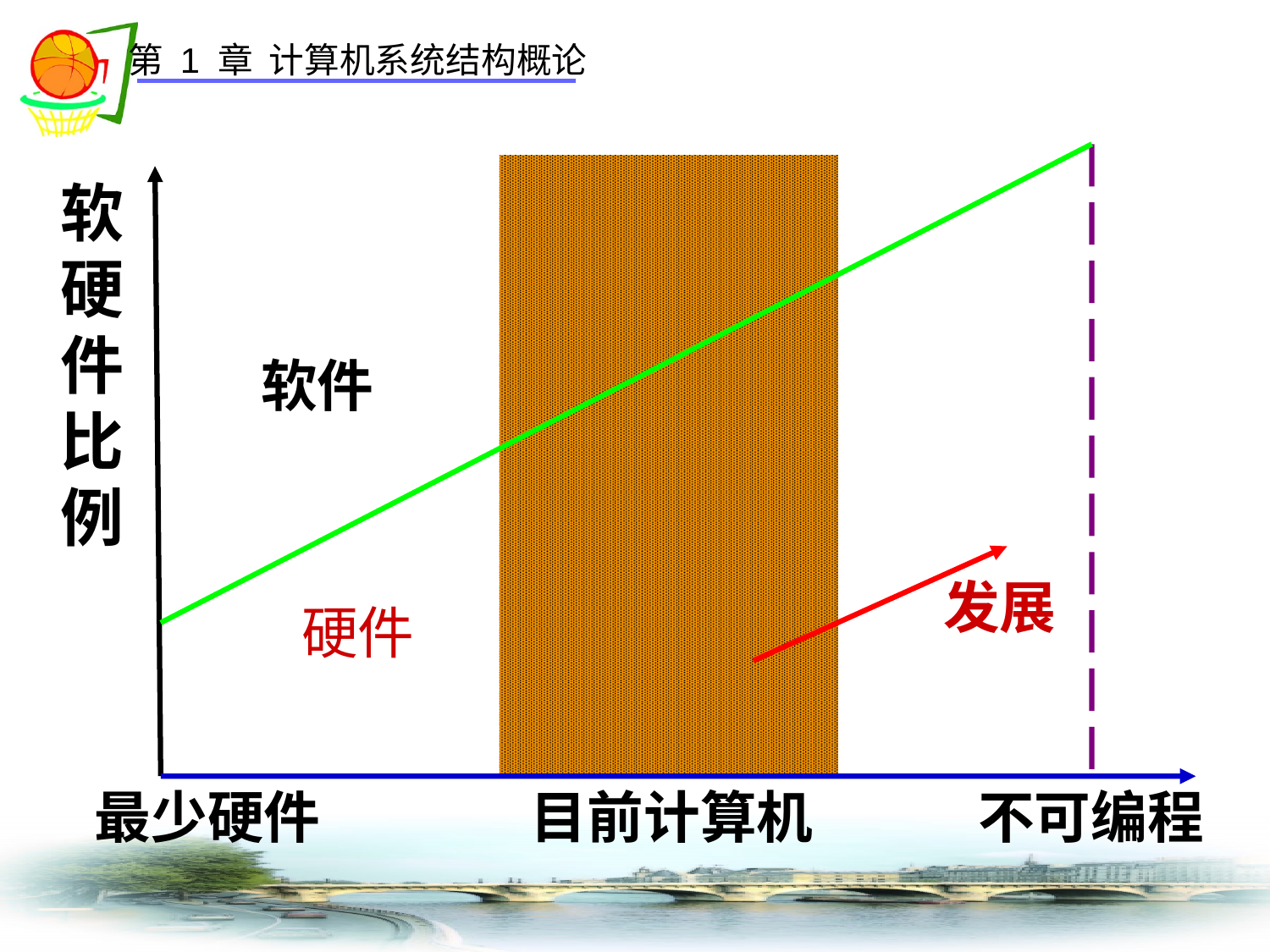

软
硬
件
比
例
软件

发展
硬件

最少硬件
目前计算机
不可编程